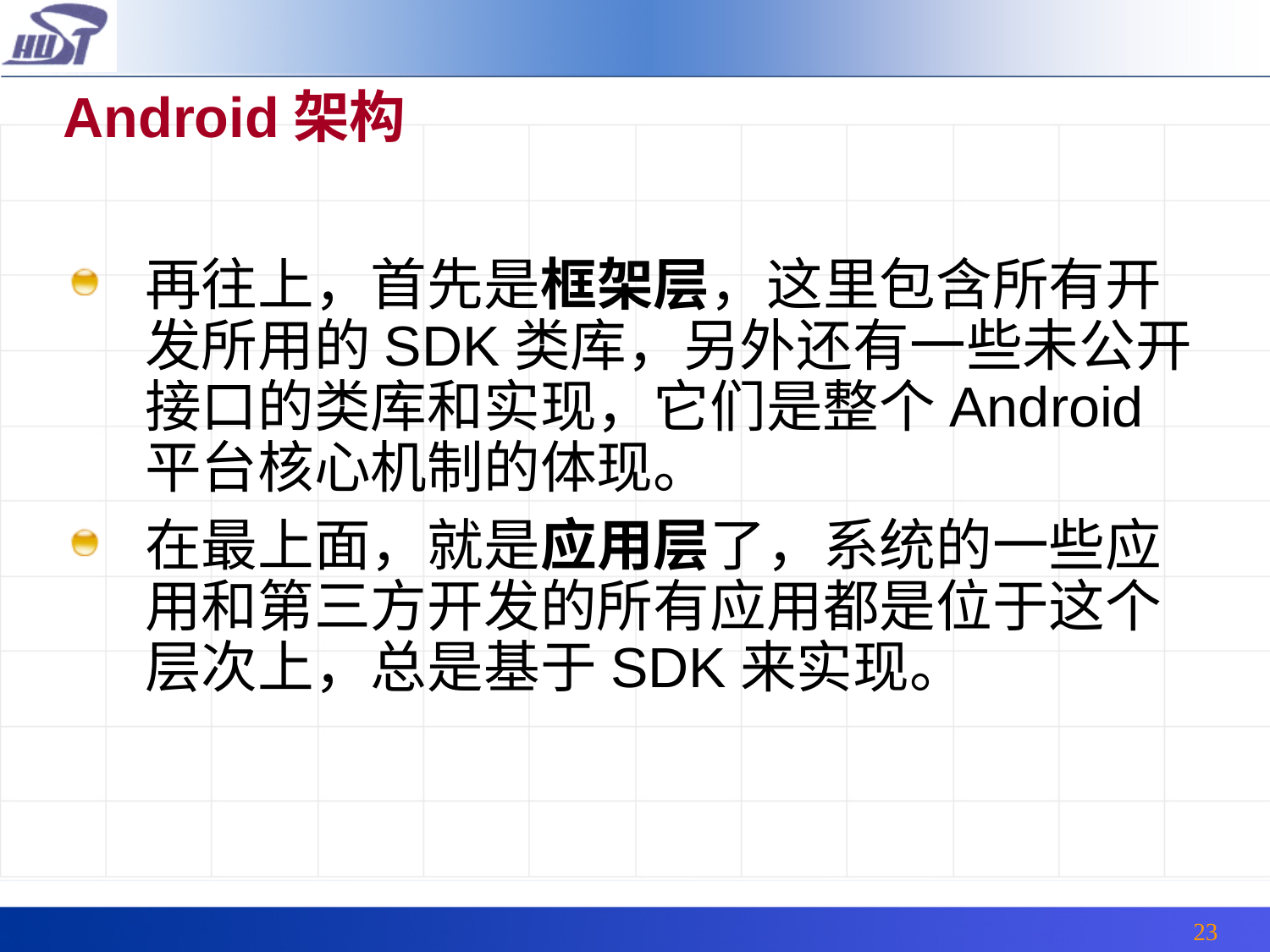

# Android架构
再往上，首先是框架层，这里包含所有开发所用的SDK类库，另外还有一些未公开接口的类库和实现，它们是整个Android平台核心机制的体现。
在最上面，就是应用层了，系统的一些应用和第三方开发的所有应用都是位于这个层次上，总是基于SDK来实现。
23